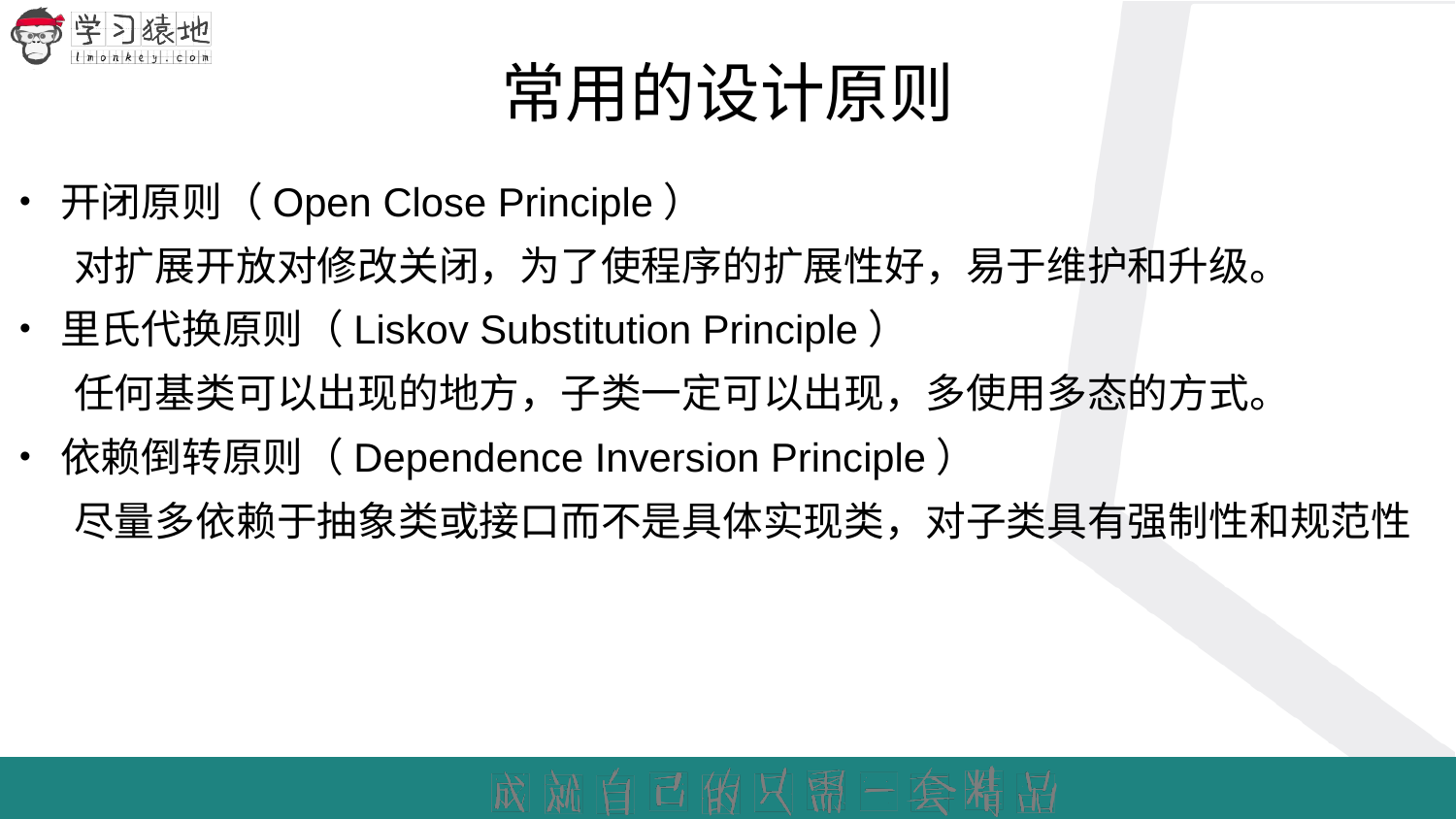

常用的设计原则
开闭原则（Open Close Principle）
     对扩展开放对修改关闭，为了使程序的扩展性好，易于维护和升级。
里氏代换原则（Liskov Substitution Principle）
     任何基类可以出现的地方，子类一定可以出现，多使用多态的方式。
依赖倒转原则（Dependence Inversion Principle）
     尽量多依赖于抽象类或接口而不是具体实现类，对子类具有强制性和规范性